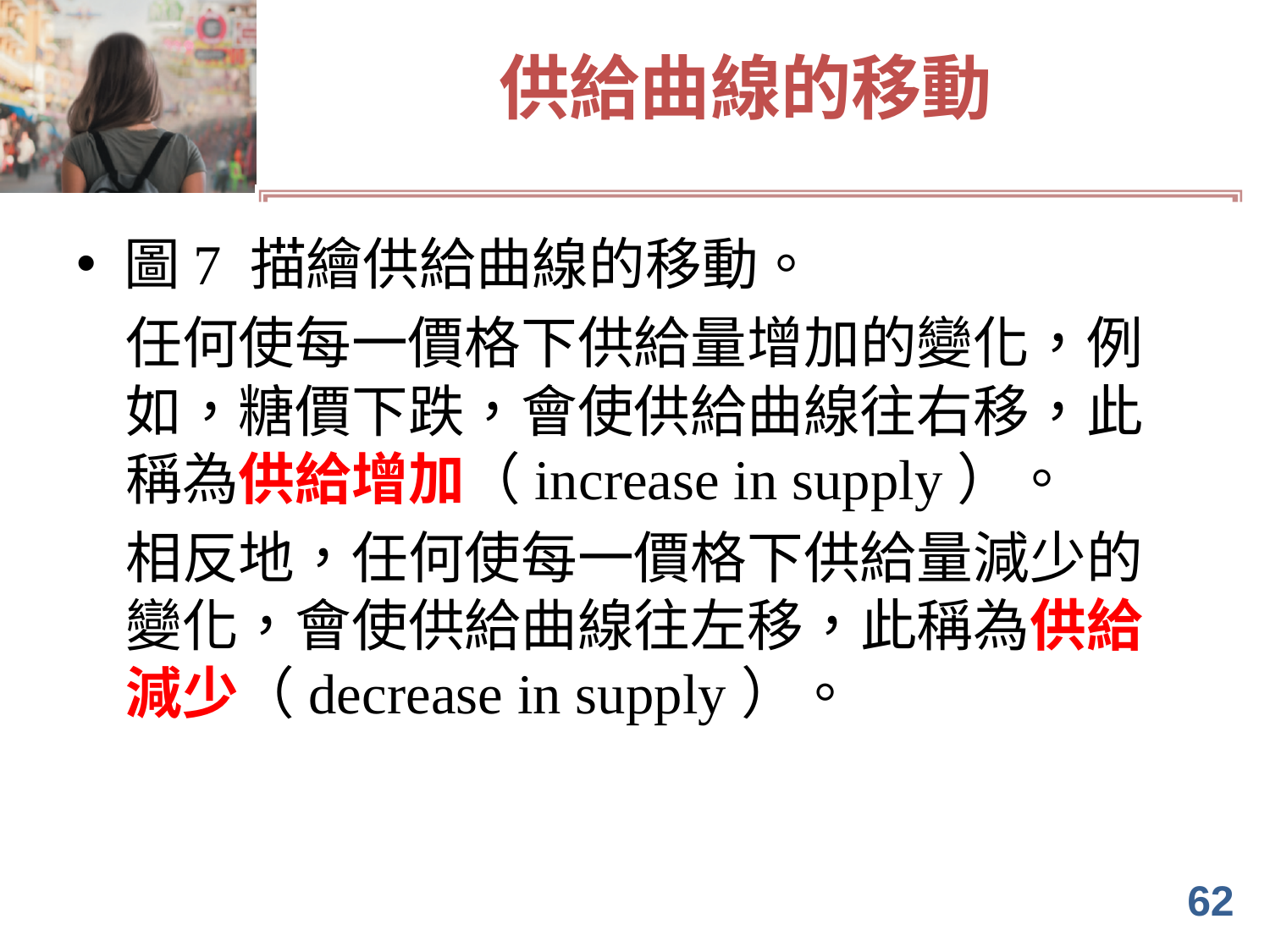

# 供給曲線的移動
圖7 描繪供給曲線的移動。
任何使每一價格下供給量增加的變化，例如，糖價下跌，會使供給曲線往右移，此稱為供給增加（increase in supply）。
相反地，任何使每一價格下供給量減少的變化，會使供給曲線往左移，此稱為供給減少（decrease in supply）。

62